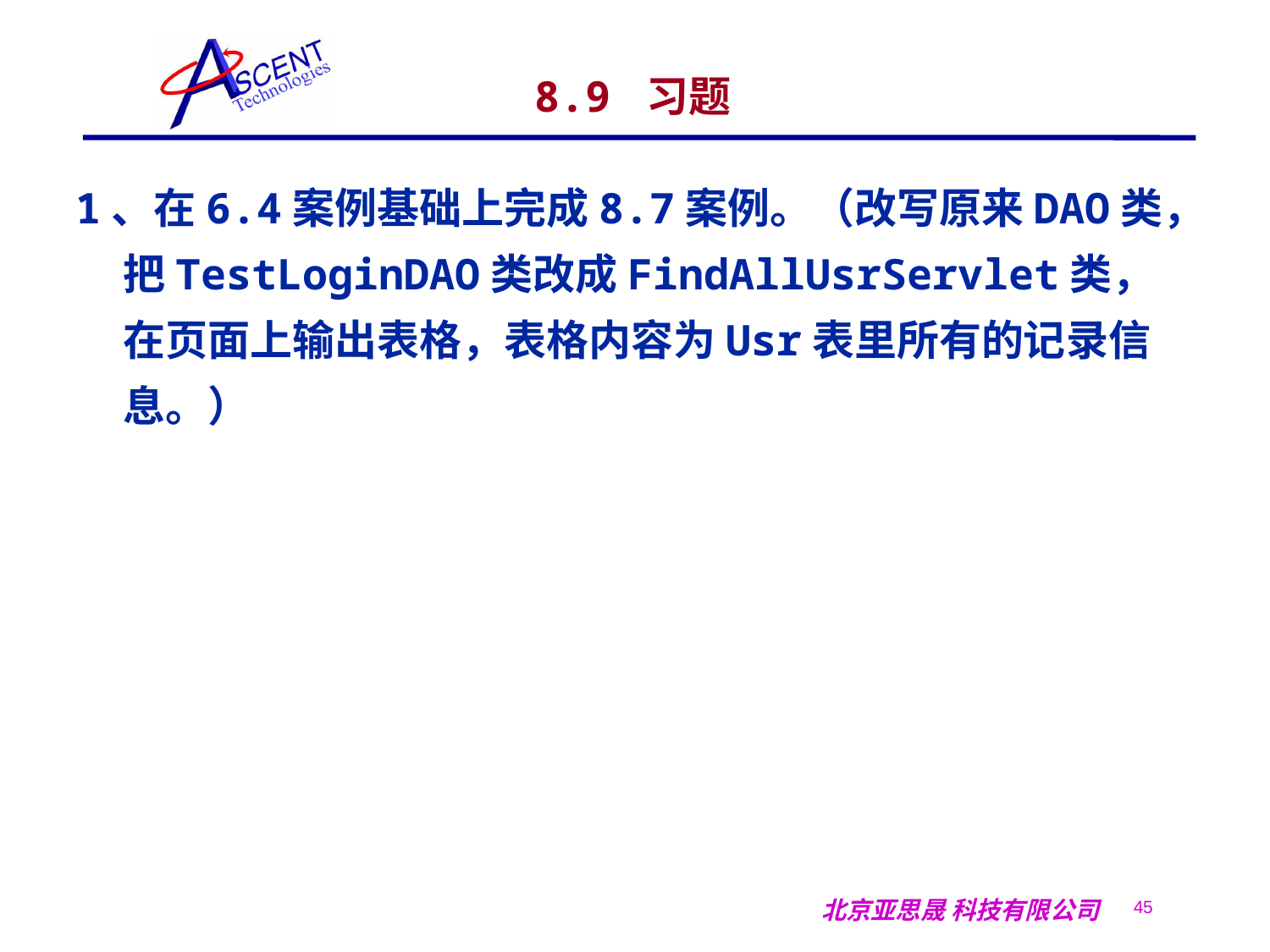

# 8.9 习题
1、在6.4案例基础上完成8.7案例。（改写原来DAO类，把TestLoginDAO类改成FindAllUsrServlet类，在页面上输出表格，表格内容为Usr表里所有的记录信息。）